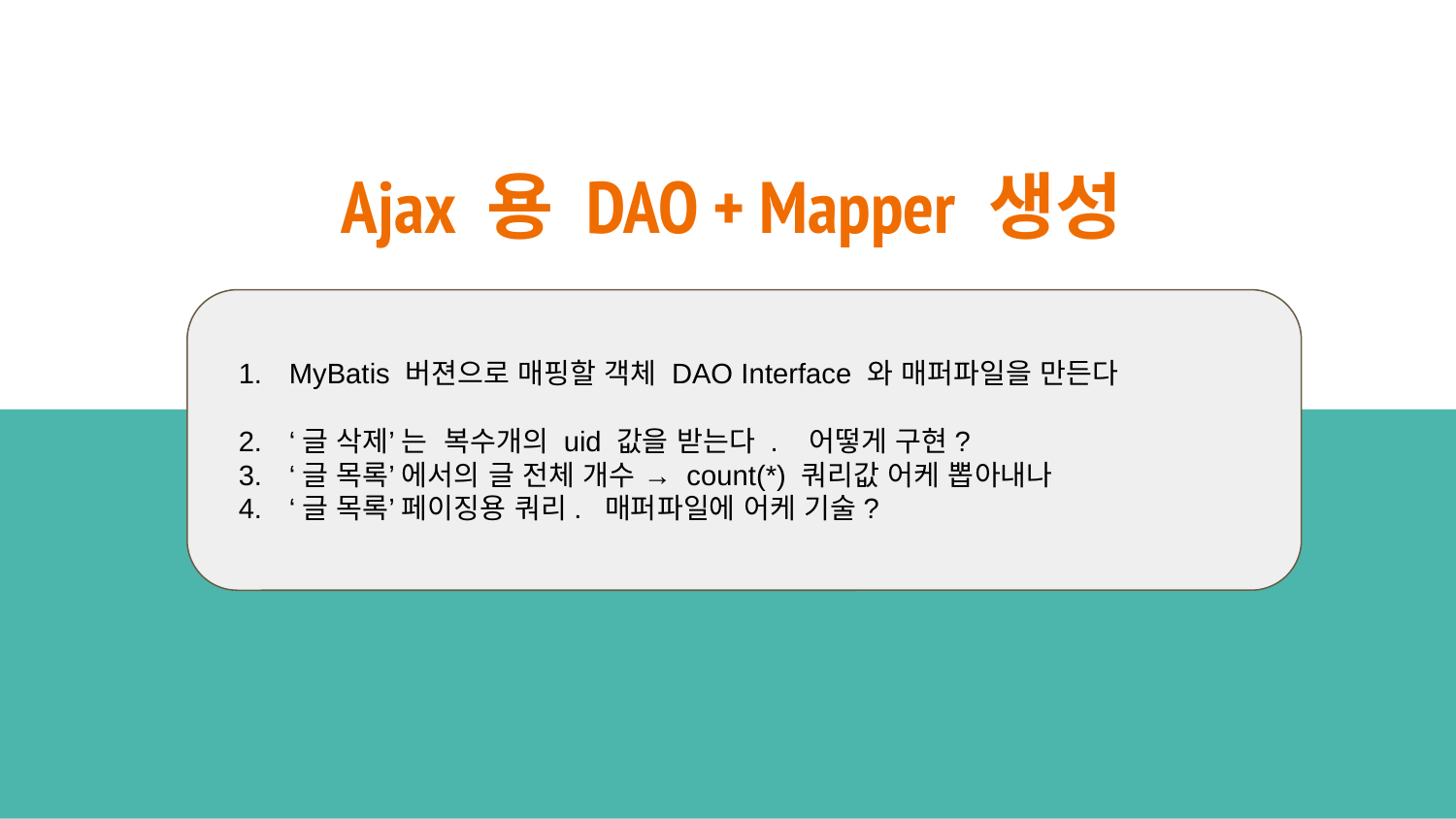

# Ajax 용 DAO + Mapper 생성
MyBatis 버젼으로 매핑할 객체 DAO Interface 와 매퍼파일을 만든다

‘글 삭제’ 는  복수개의 uid 값을 받는다 .   어떻게 구현?
‘글 목록’ 에서의 글 전체 개수 → count(*) 쿼리값 어케 뽑아내나
‘글 목록’ 페이징용 쿼리.  매퍼파일에 어케 기술?